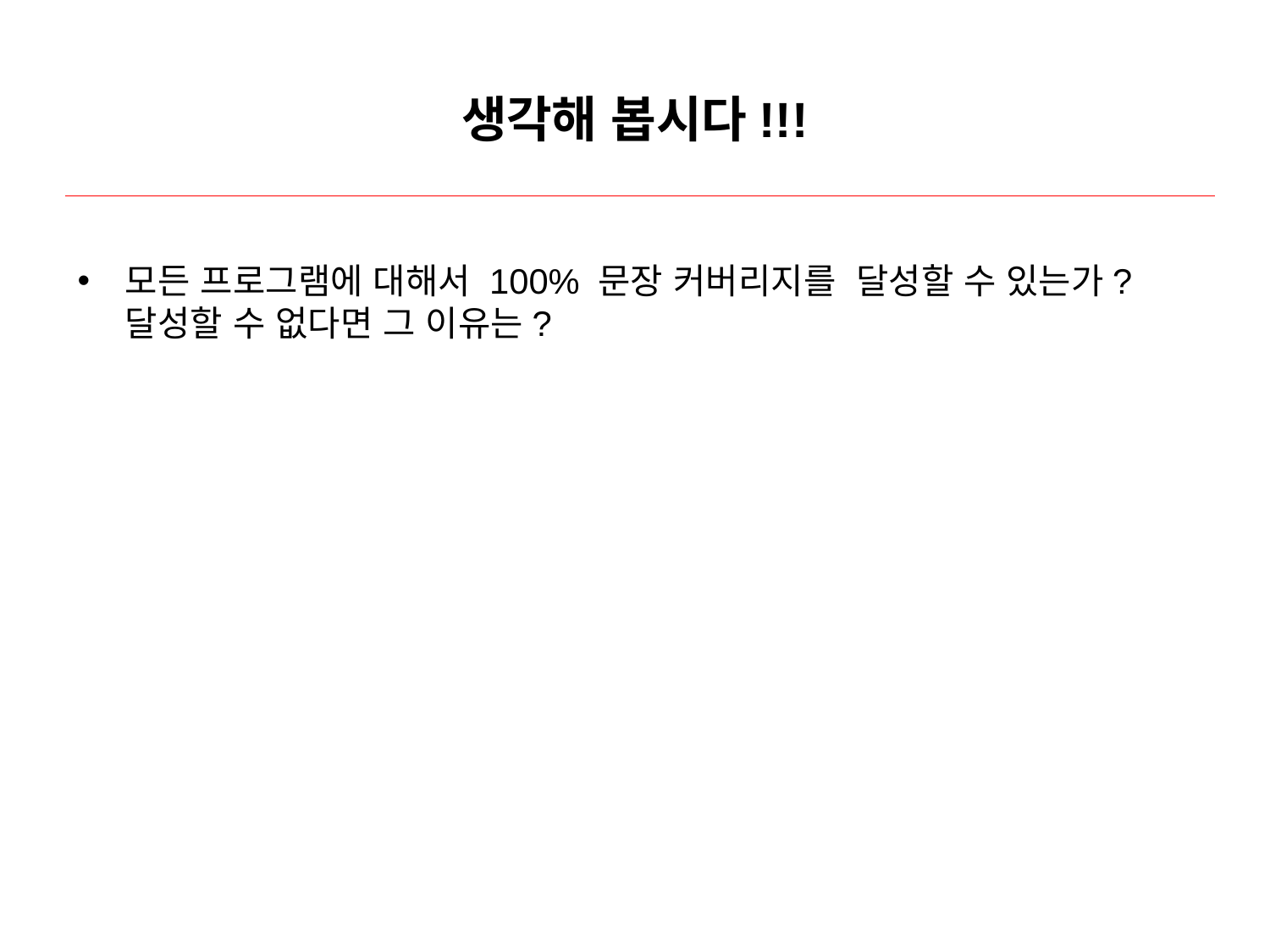

# 생각해 봅시다!!!
모든 프로그램에 대해서 100% 문장 커버리지를  달성할 수 있는가? 달성할 수 없다면 그 이유는?